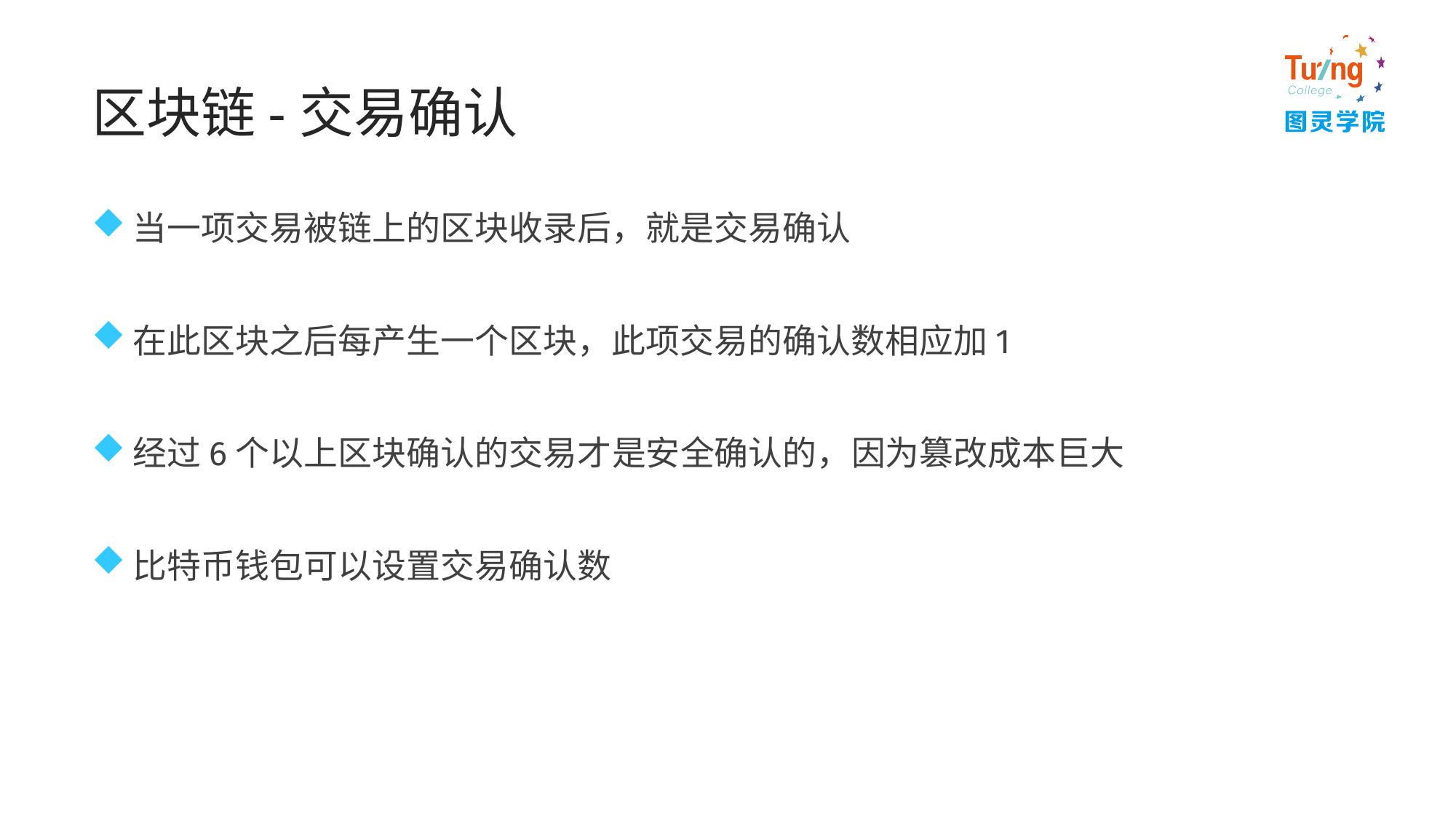

# 区块链-交易确认
当一项交易被链上的区块收录后，就是交易确认

在此区块之后每产生一个区块，此项交易的确认数相应加1

经过6个以上区块确认的交易才是安全确认的，因为篡改成本巨大

比特币钱包可以设置交易确认数